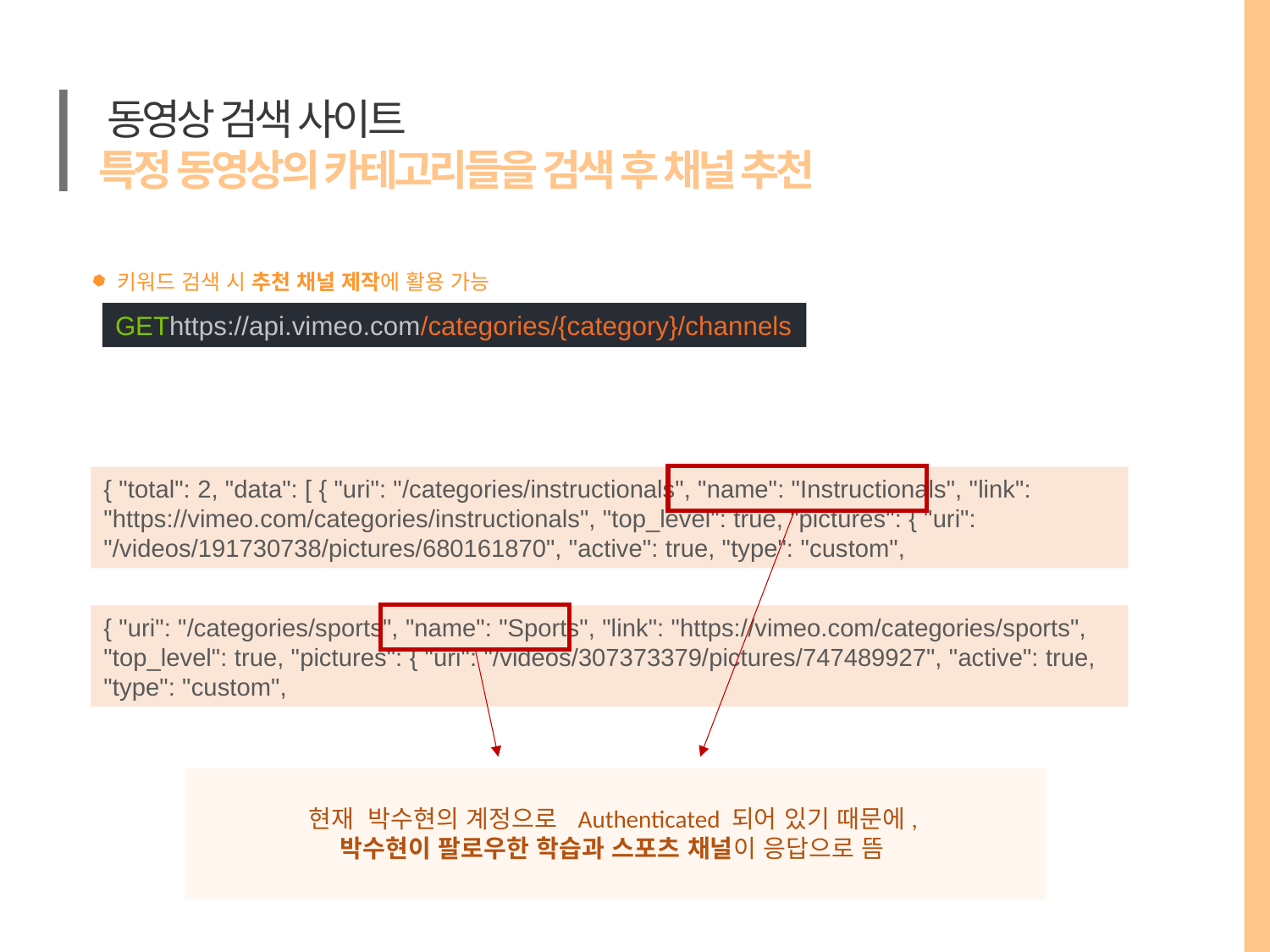

# 동영상 검색 사이트

특정 동영상의 카테고리들을 검색 후 채널 추천
키워드 검색 시 추천 채널 제작에 활용 가능

GEThttps://api.vimeo.com/categories/{category}/channels
{ "total": 2, "data": [ { "uri": "/categories/instructionals", "name": "Instructionals", "link": "https://vimeo.com/categories/instructionals", "top_level": true, "pictures": { "uri": "/videos/191730738/pictures/680161870", "active": true, "type": "custom",

{ "uri": "/categories/sports", "name": "Sports", "link": "https://vimeo.com/categories/sports", "top_level": true, "pictures": { "uri": "/videos/307373379/pictures/747489927", "active": true, "type": "custom",

현재  박수현의 계정으로  Authenticated 되어 있기 때문에,
박수현이 팔로우한 학습과 스포츠 채널이 응답으로 뜸